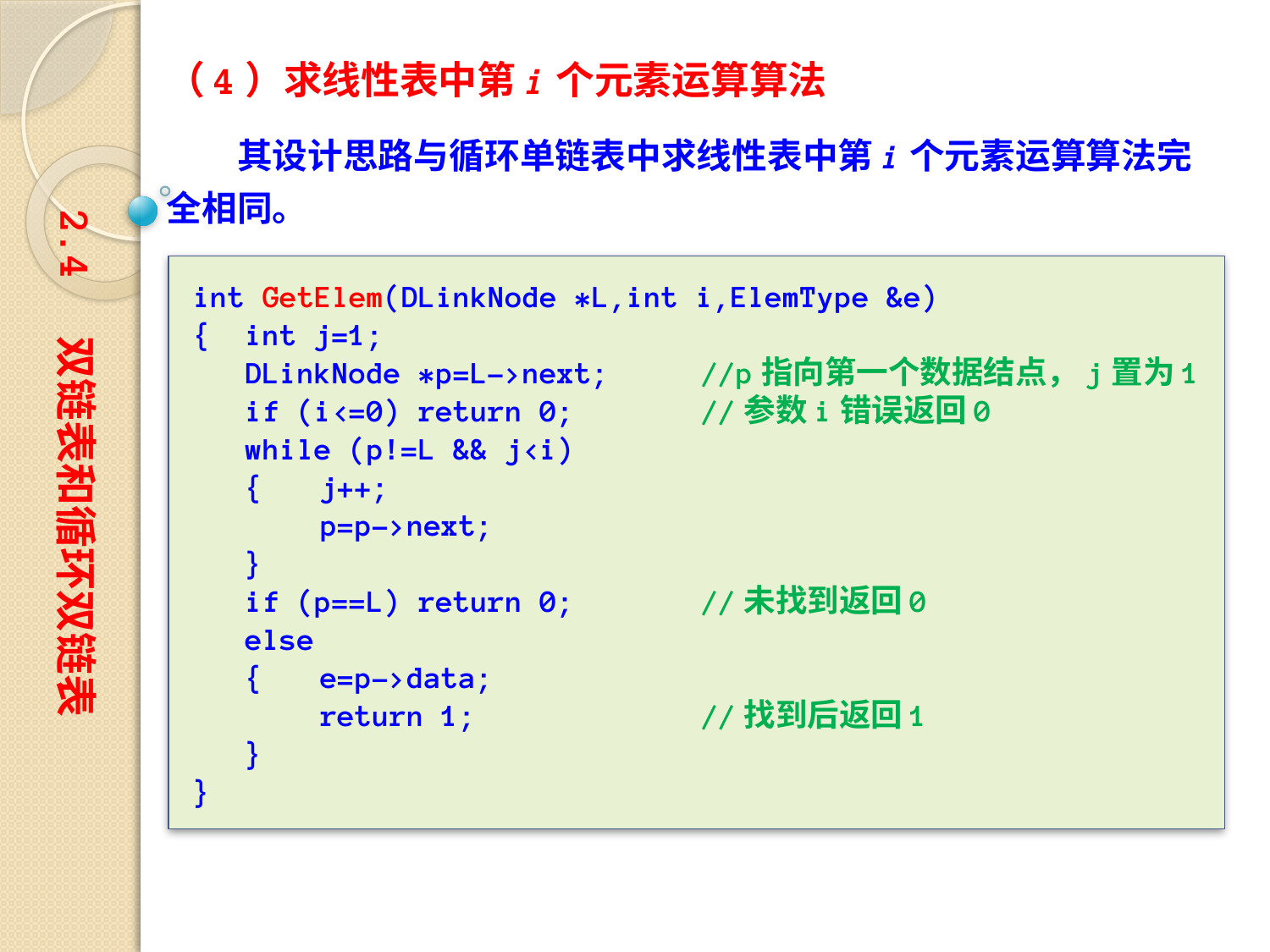

（4）求线性表中第i个元素运算算法
　　其设计思路与循环单链表中求线性表中第i个元素运算算法完全相同。
2.4  双链表和循环双链表
int GetElem(DLinkNode *L,int i,ElemType &e)
{  int j=1;
   DLinkNode *p=L->next;	//p指向第一个数据结点，j置为1
   if (i<=0) return 0;	//参数i错误返回0
   while (p!=L && j<i)
   {	j++;
	p=p->next;
   }
   if (p==L) return 0;	//未找到返回0
   else
   {	e=p->data;
	return 1;		//找到后返回1
   }
}